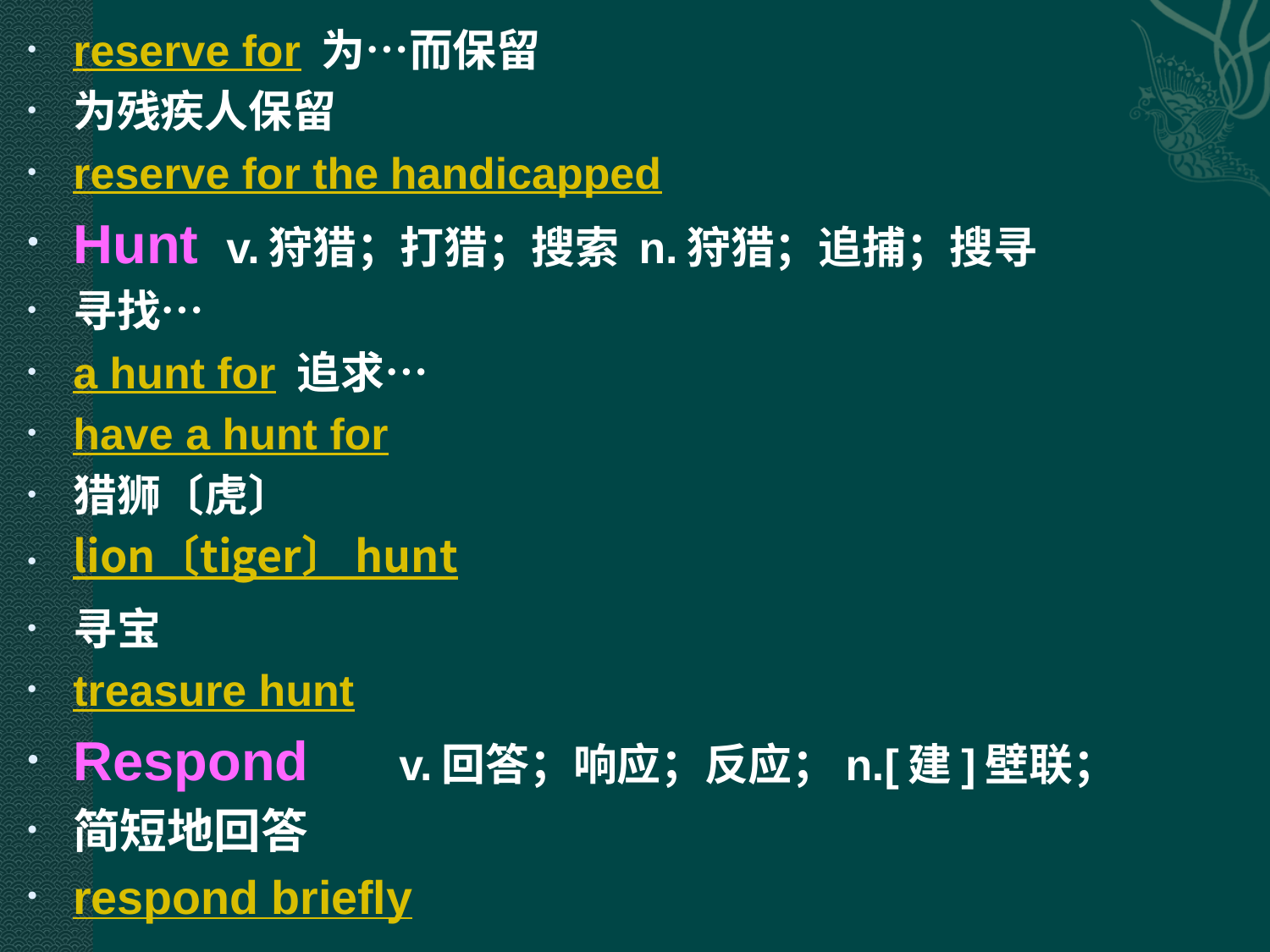

reserve for 为…而保留
为残疾人保留
reserve for the handicapped
Hunt  v.狩猎；打猎；搜索 n.狩猎；追捕；搜寻
寻找…
a hunt for 追求…
have a hunt for
猎狮〔虎〕
lion〔tiger〕 hunt
寻宝
treasure hunt
Respond 　 v.回答；响应；反应；n.[建]壁联；
简短地回答
respond briefly